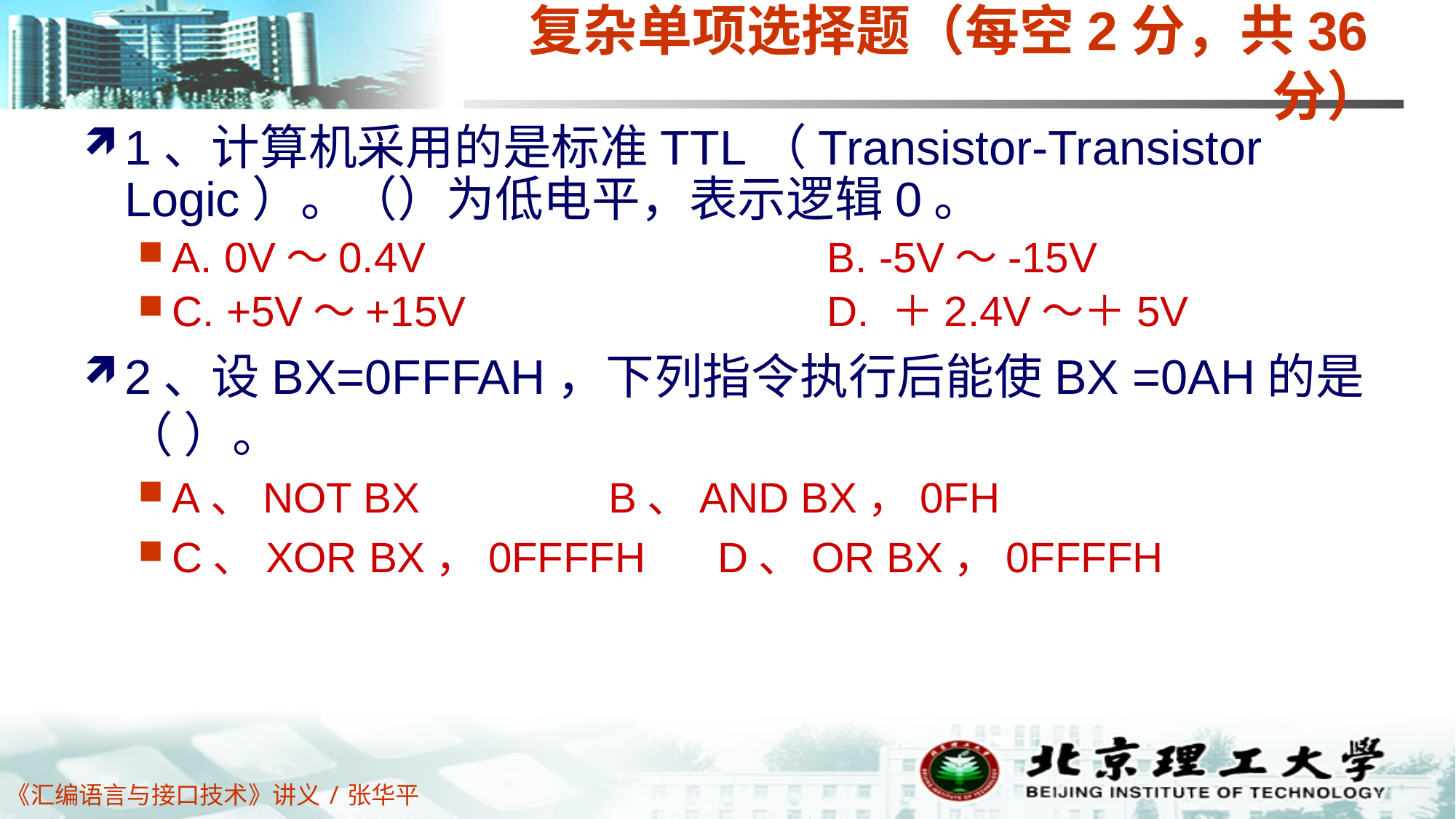

# 复杂单项选择题（每空2分，共36分）
1、计算机采用的是标准TTL（Transistor-Transistor Logic）。（）为低电平，表示逻辑0。
A. 0V～0.4V 　　              		B. -5V～-15V
C. +5V～+15V 　　　　         	D. ＋2.4V～＋5V
2、设BX=0FFFAH，下列指令执行后能使BX =0AH的是（ ）。
A、NOT BX			B、AND BX，0FH
C、XOR BX，0FFFFH	D、OR BX，0FFFFH